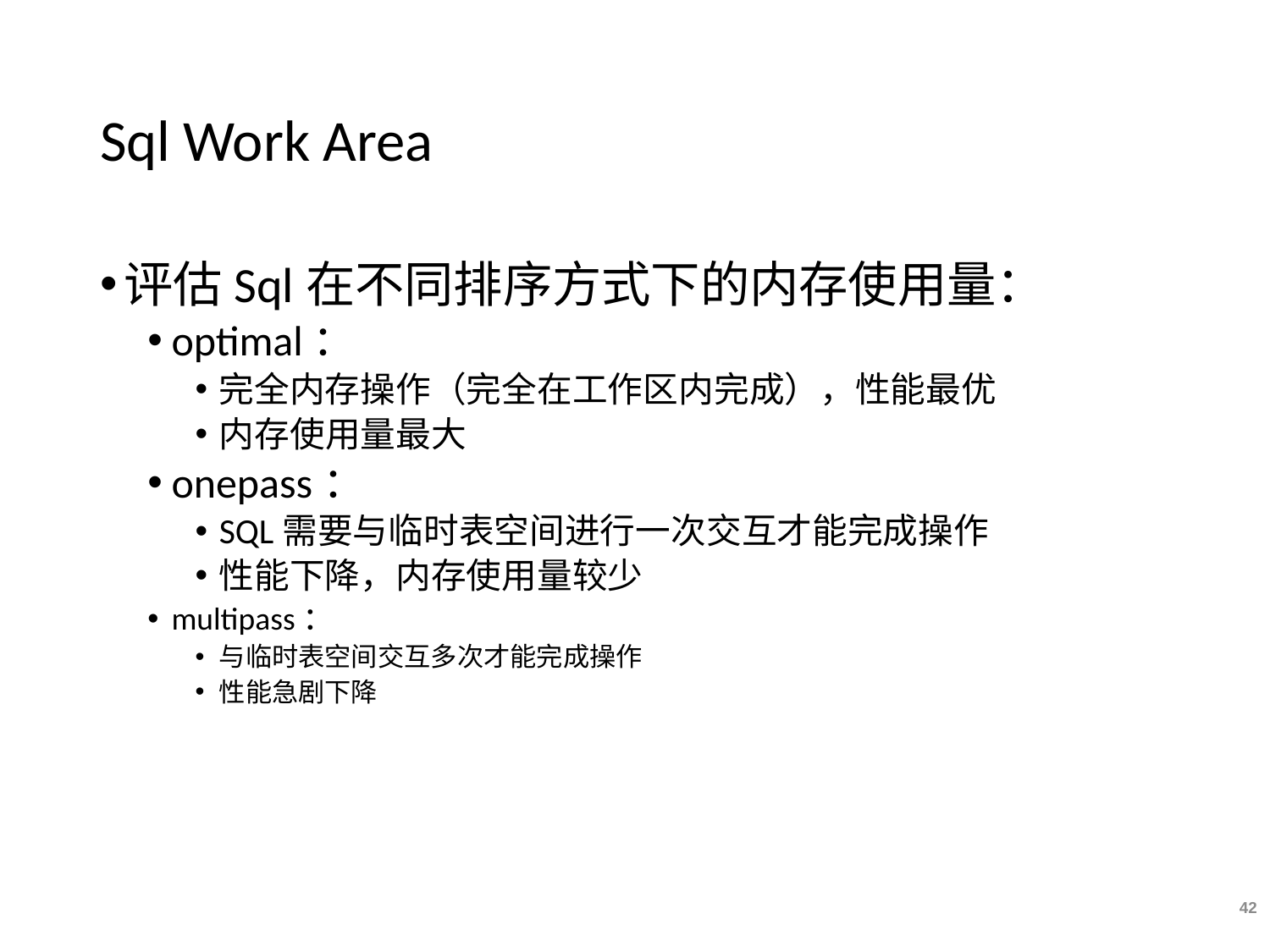

# Sql Work Area
评估Sql在不同排序方式下的内存使用量：
optimal：
完全内存操作（完全在工作区内完成），性能最优
内存使用量最大
onepass：
SQL需要与临时表空间进行一次交互才能完成操作
性能下降，内存使用量较少
multipass：
与临时表空间交互多次才能完成操作
性能急剧下降

42